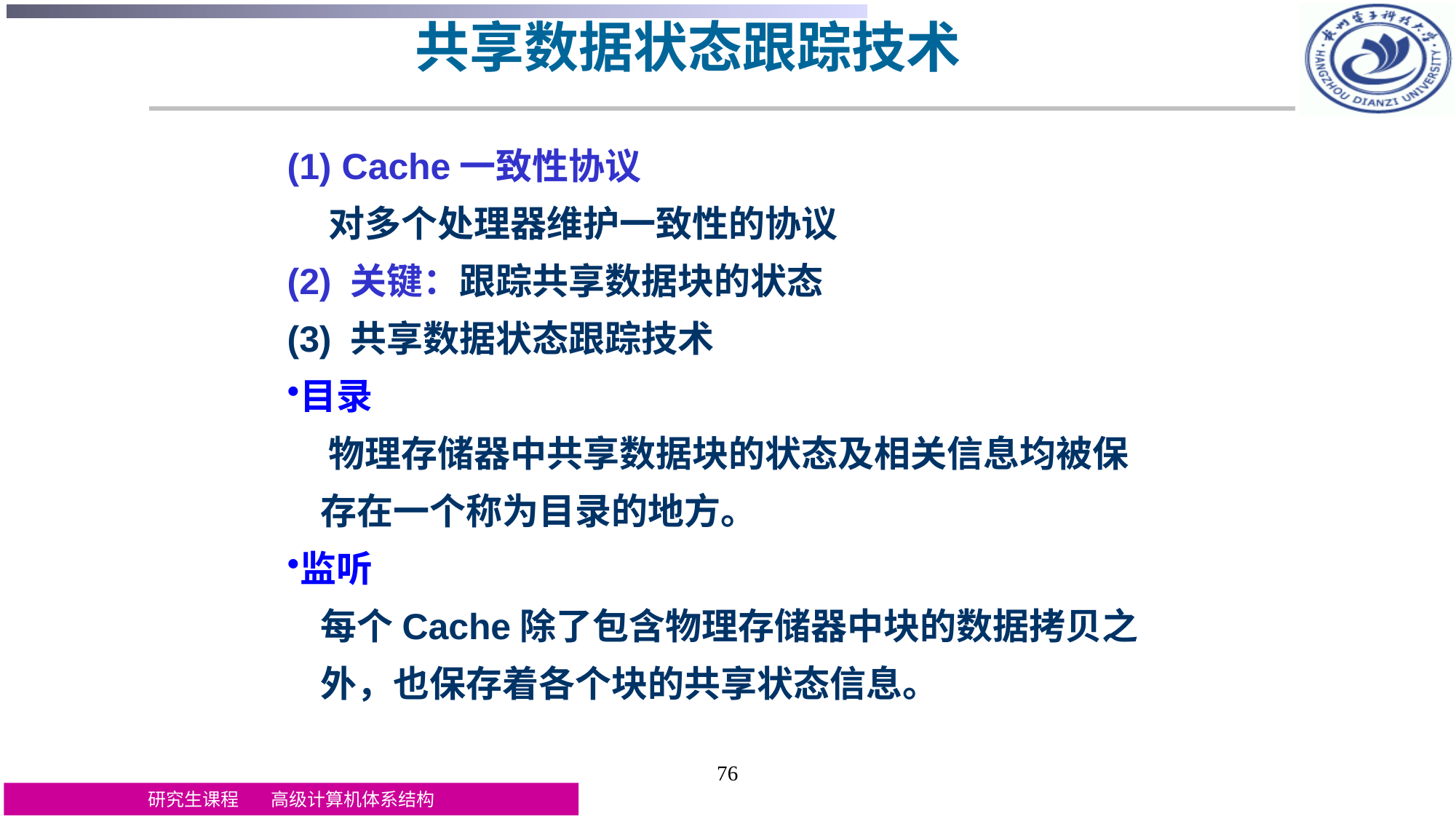

# 共享数据状态跟踪技术
(1) Cache一致性协议
    对多个处理器维护一致性的协议
(2) 关键：跟踪共享数据块的状态
(3) 共享数据状态跟踪技术
目录
    物理存储器中共享数据块的状态及相关信息均被保
   存在一个称为目录的地方。
监听
   每个Cache除了包含物理存储器中块的数据拷贝之
   外，也保存着各个块的共享状态信息。
76